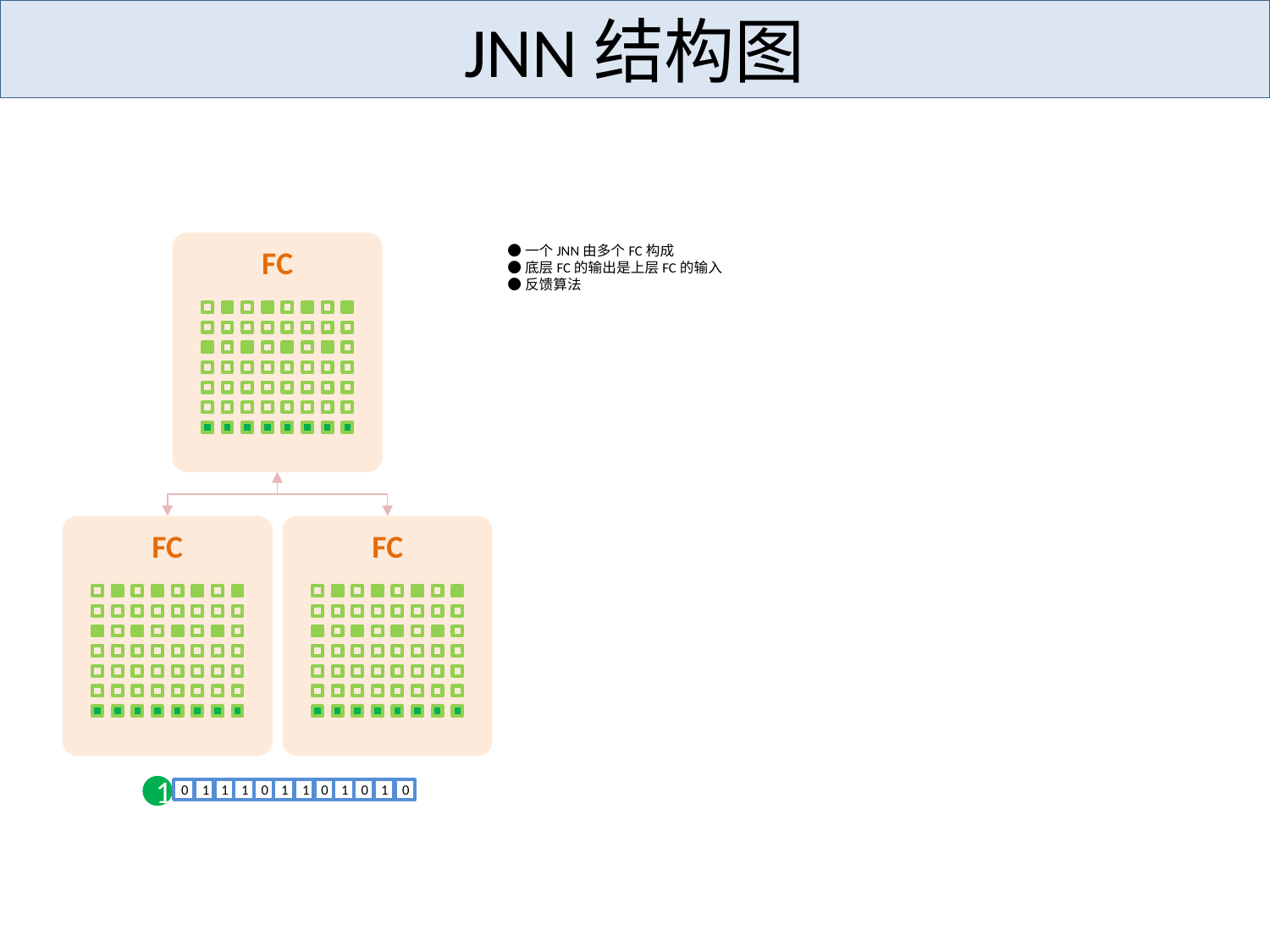

# JNN结构图

FC
●一个JNN由多个FC构成
●底层FC的输出是上层FC的输入
●反馈算法

FC
FC

1
0
1
1
1
0
1
1
0
1
0
1
0